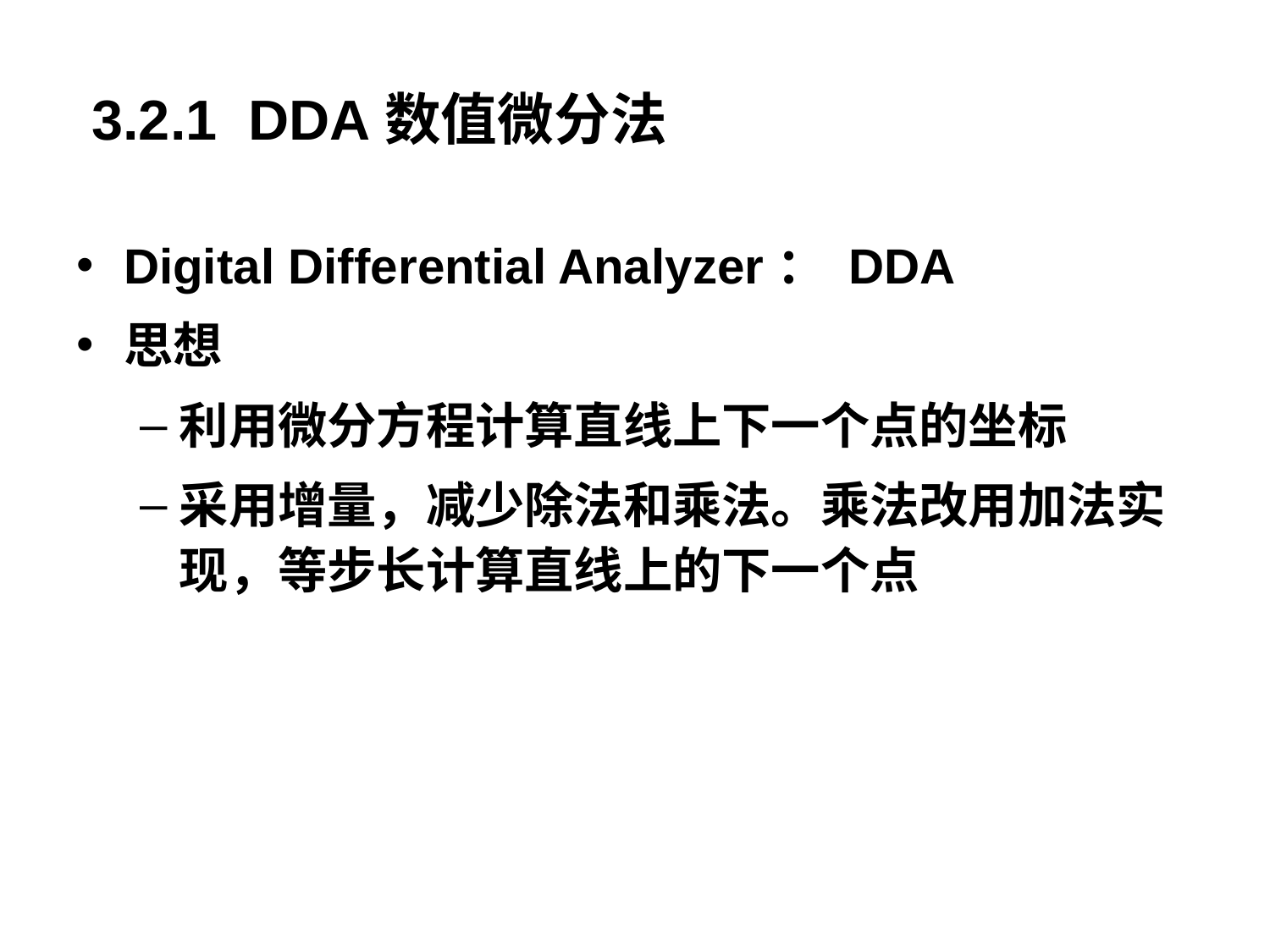

# 3.2.1  DDA数值微分法
Digital Differential Analyzer： DDA
思想
利用微分方程计算直线上下一个点的坐标
采用增量，减少除法和乘法。乘法改用加法实现，等步长计算直线上的下一个点